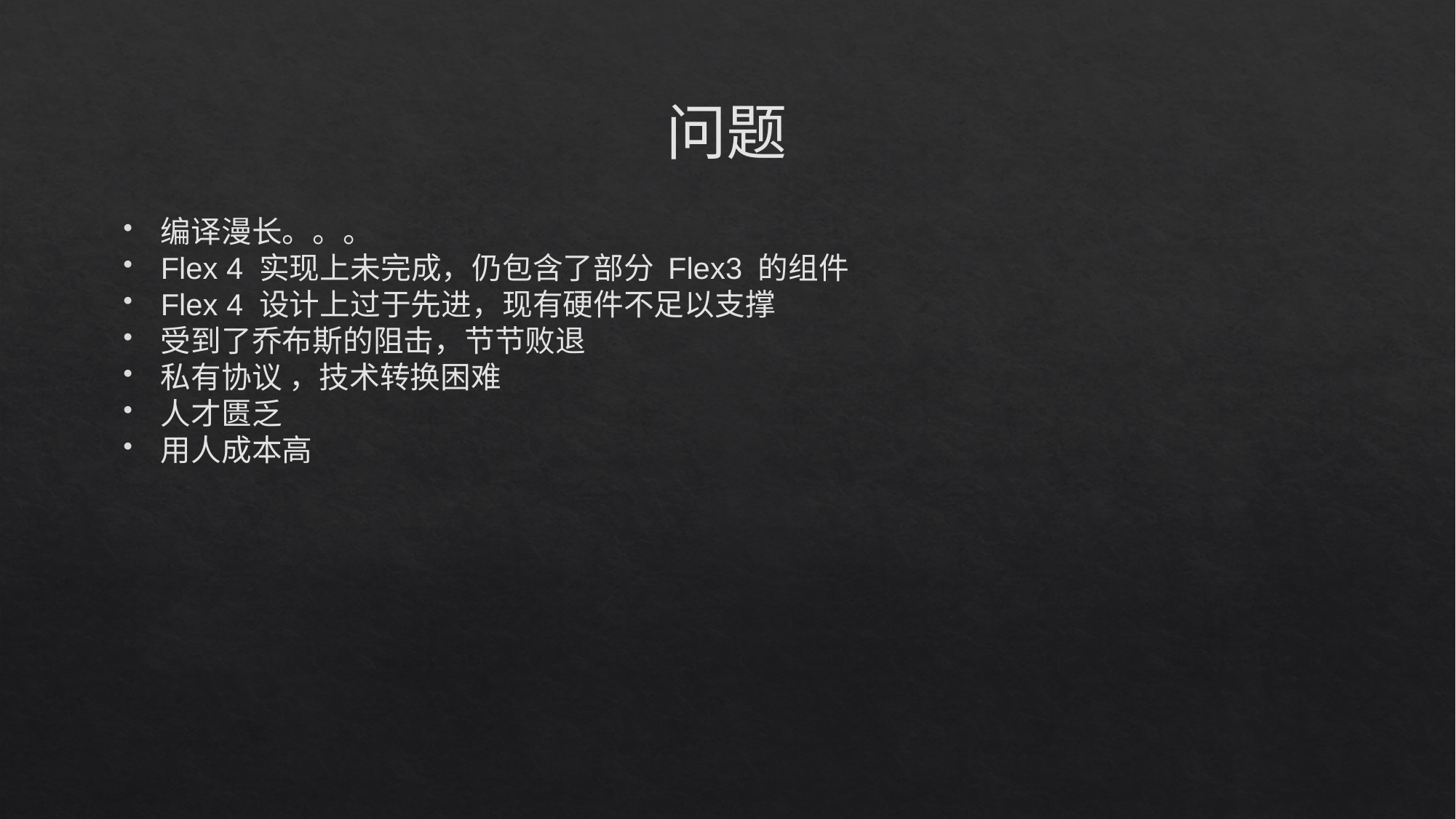

问题
编译漫长。。。
Flex 4 实现上未完成，仍包含了部分 Flex3 的组件
Flex 4 设计上过于先进，现有硬件不足以支撑
受到了乔布斯的阻击，节节败退
私有协议 ，技术转换困难
人才匮乏
用人成本高